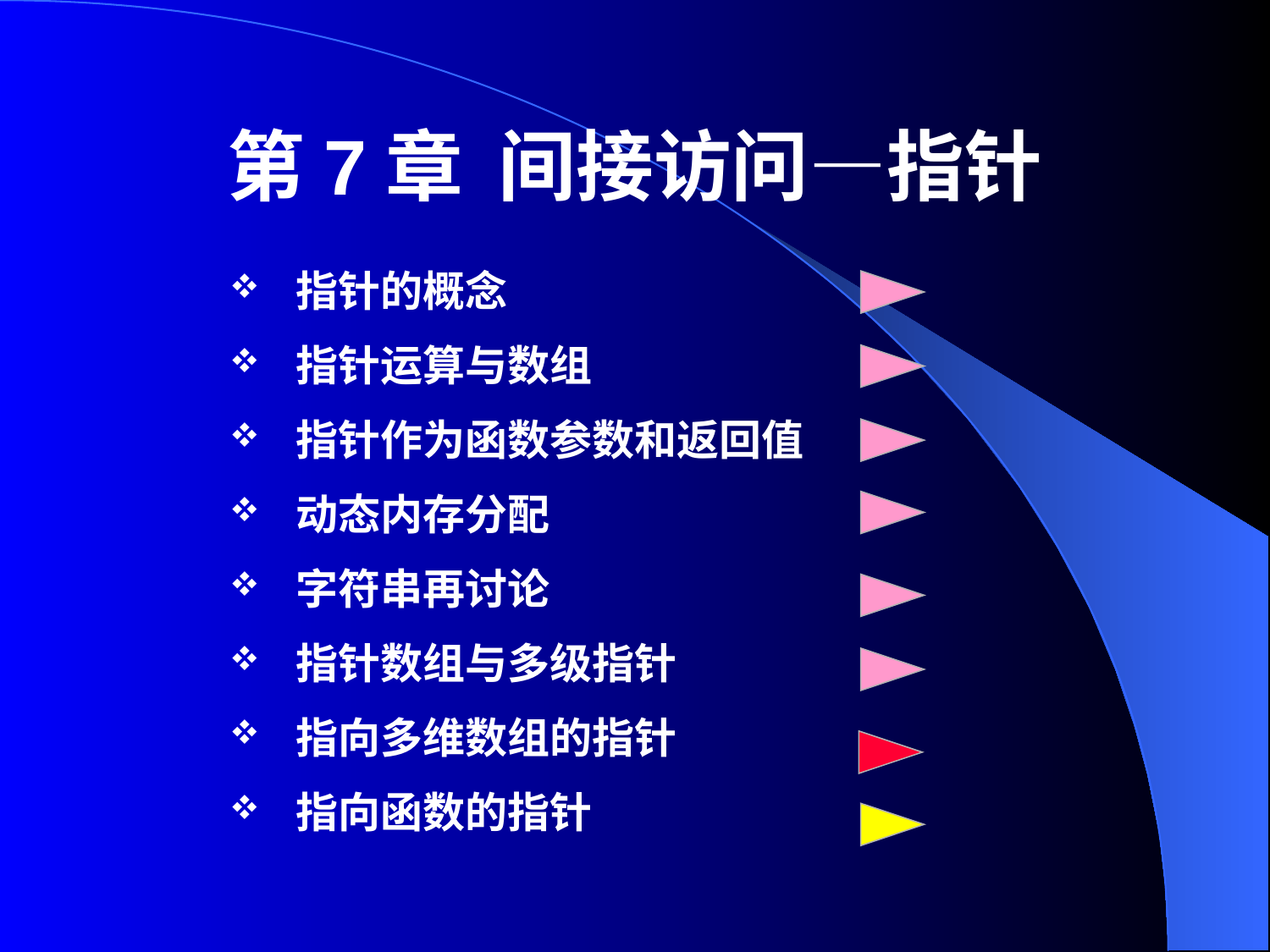

# 第7章  间接访问—指针
指针的概念
指针运算与数组
指针作为函数参数和返回值
动态内存分配
字符串再讨论
指针数组与多级指针
指向多维数组的指针
指向函数的指针